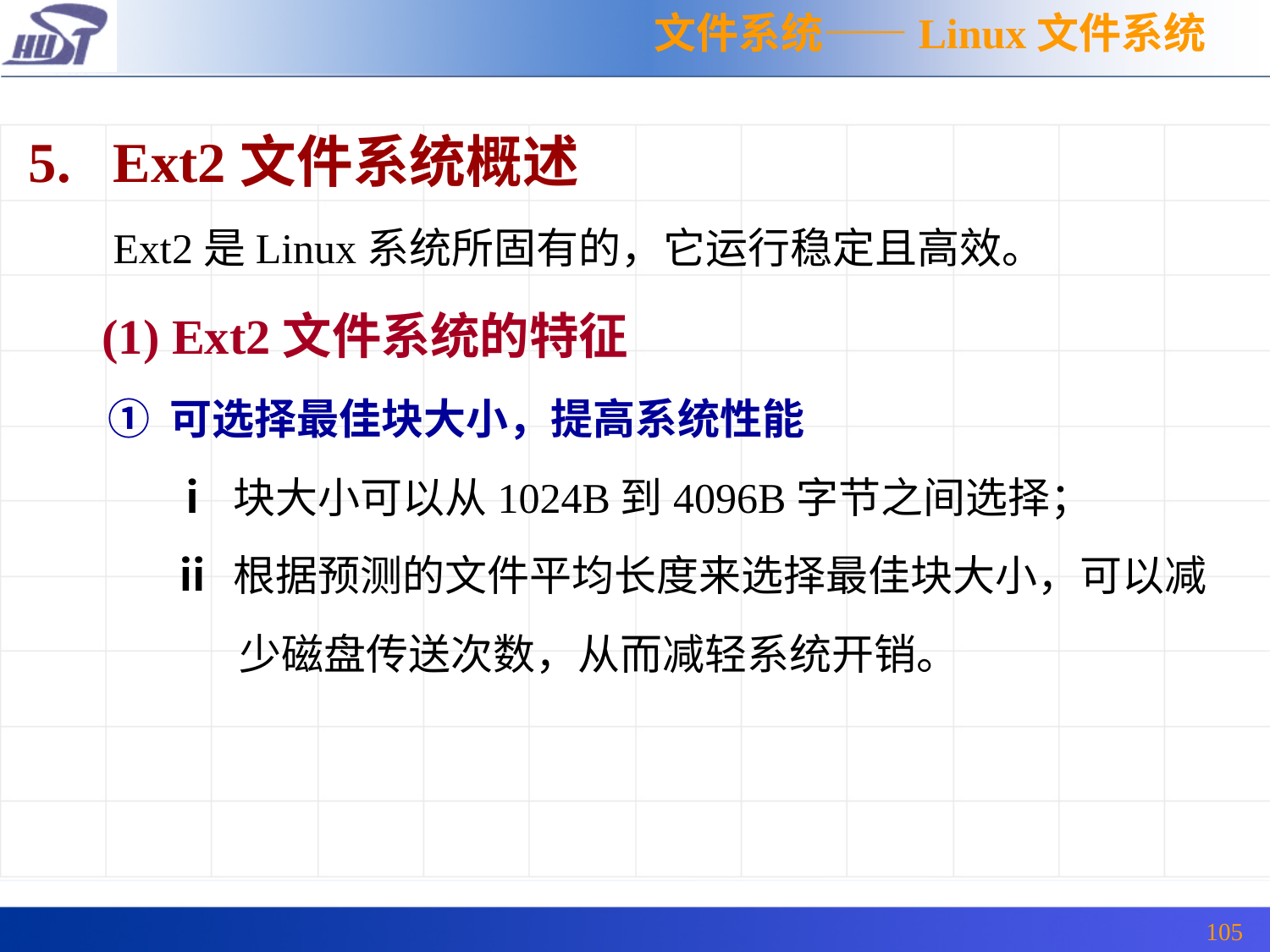

文件系统——Linux文件系统
5.   Ext2文件系统概述
        Ext2是Linux系统所固有的，它运行稳定且高效。
      (1) Ext2文件系统的特征
① 可选择最佳块大小，提高系统性能
ⅰ 块大小可以从1024B到4096B字节之间选择；
ⅱ 根据预测的文件平均长度来选择最佳块大小，可以减
      少磁盘传送次数，从而减轻系统开销。
105